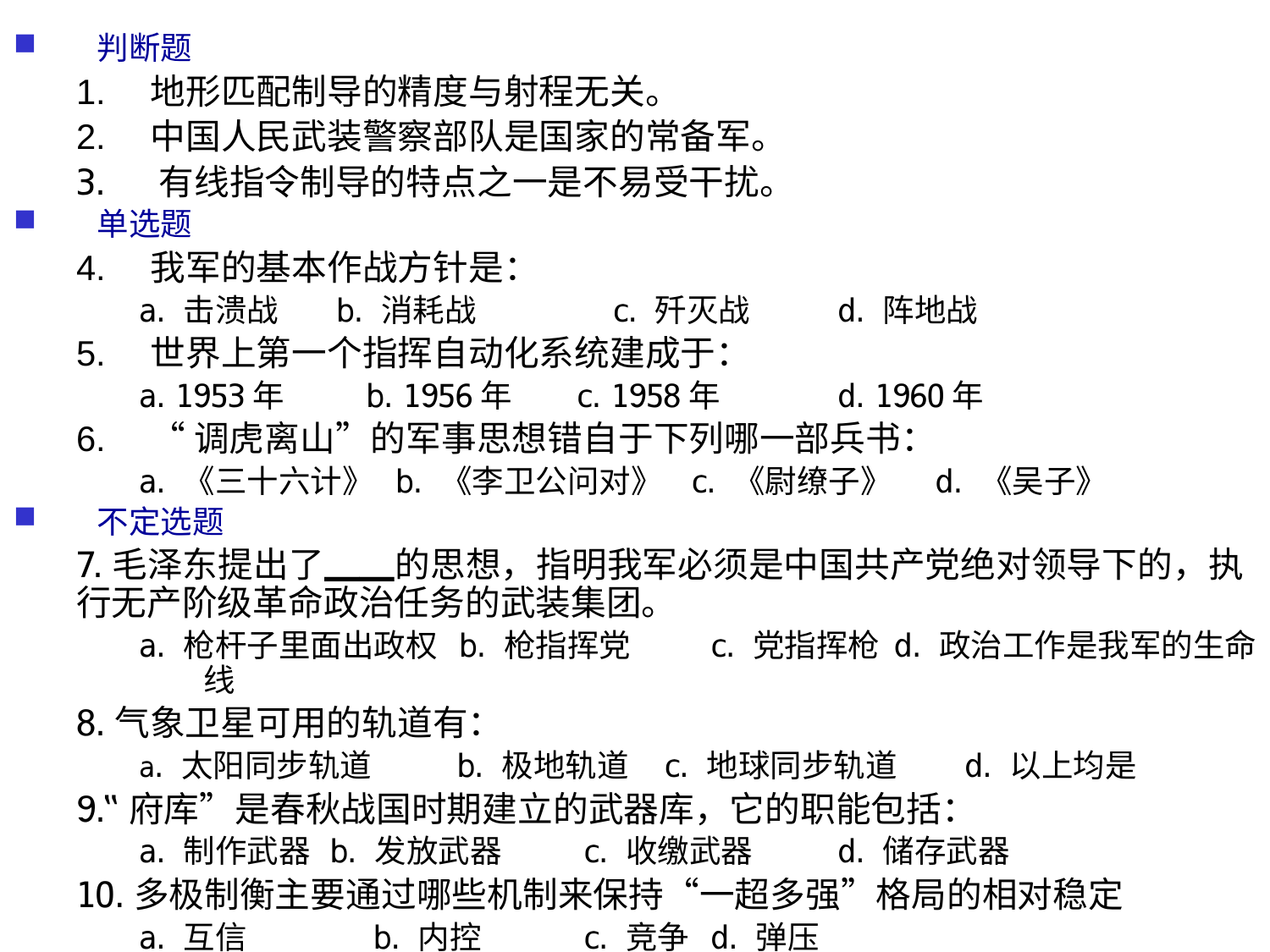

判断题
地形匹配制导的精度与射程无关。
中国人民武装警察部队是国家的常备军。
3.    有线指令制导的特点之一是不易受干扰。
单选题
我军的基本作战方针是：
a. 击溃战       b. 消耗战	   c. 歼灭战	d. 阵地战
世界上第一个指挥自动化系统建成于：
a. 1953年	    b. 1956年        c. 1958年  	d. 1960年
“调虎离山”的军事思想错自于下列哪一部兵书：
a. 《三十六计》  b. 《李卫公问对》   c. 《尉缭子》     d. 《吴子》
不定选题
7.毛泽东提出了▁▁的思想，指明我军必须是中国共产党绝对领导下的，执行无产阶级革命政治任务的武装集团。
a. 枪杆子里面出政权  b. 枪指挥党	c. 党指挥枪 d. 政治工作是我军的生命线
8.气象卫星可用的轨道有：
a. 太阳同步轨道	b. 极地轨道    c. 地球同步轨道	d. 以上均是
9.“府库”是春秋战国时期建立的武器库，它的职能包括：
a. 制作武器	b. 发放武器	c. 收缴武器	d. 储存武器
10.多极制衡主要通过哪些机制来保持“一超多强”格局的相对稳定
a. 互信	     b. 内控  	c. 竞争	d. 弹压